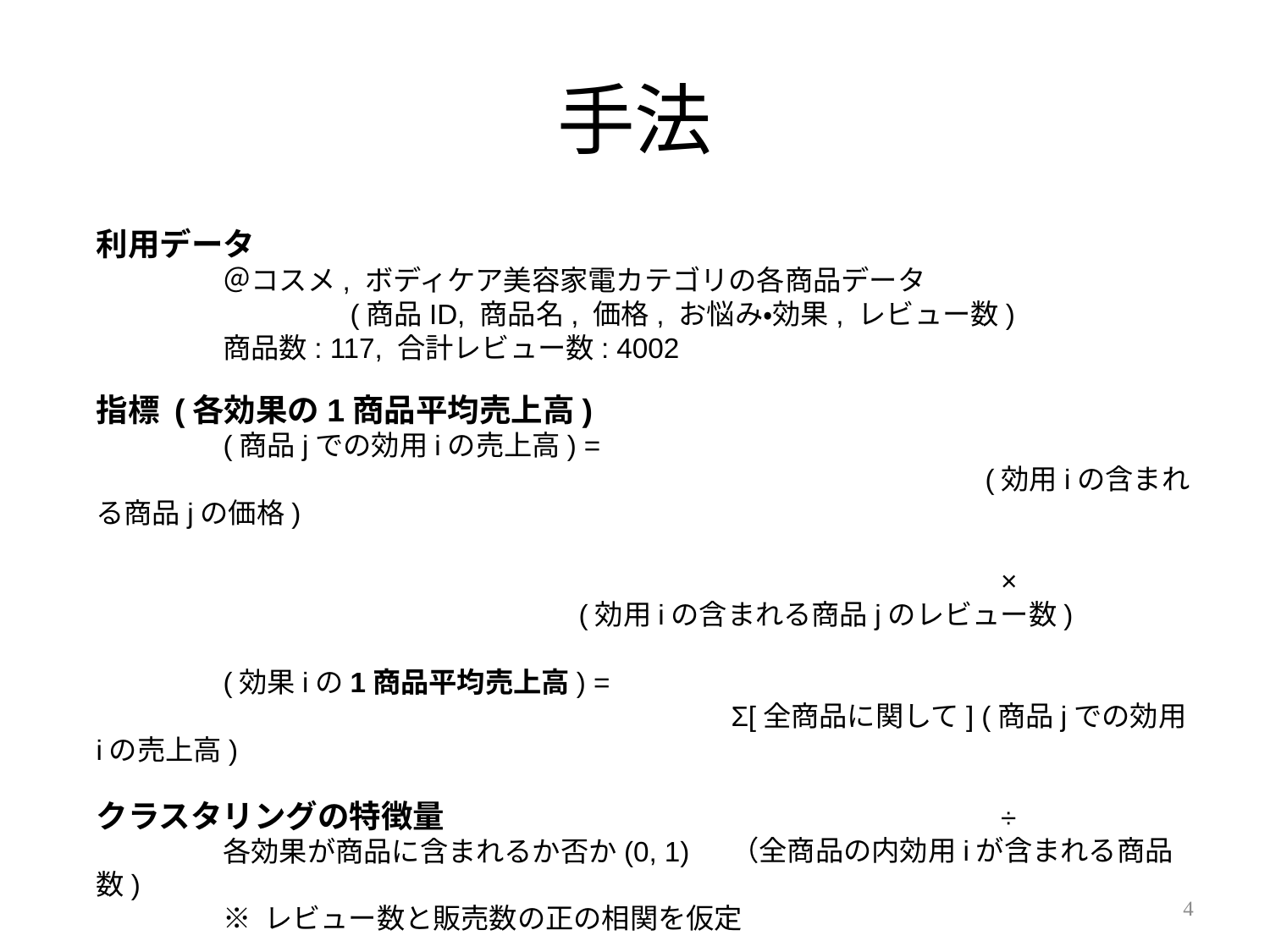

# 手法
利用データ
	＠コスメ, ボディケア美容家電カテゴリの各商品データ
		(商品ID, 商品名, 価格, お悩み・効果, レビュー数)
	商品数: 117, 合計レビュー数: 4002
指標 (各効果の1商品平均売上高)
	(商品jでの効用iの売上高) =
		       					(効用iの含まれる商品jの価格)
															  ×
			             (効用iの含まれる商品jのレビュー数)

	(効果iの1商品平均売上高) =
					Σ[全商品に関して] (商品jでの効用iの売上高)
															  ÷
					（全商品の内効用iが含まれる商品数)
	※ レビュー数と販売数の正の相関を仮定
クラスタリングの特徴量
	各効果が商品に含まれるか否か(0, 1)
4